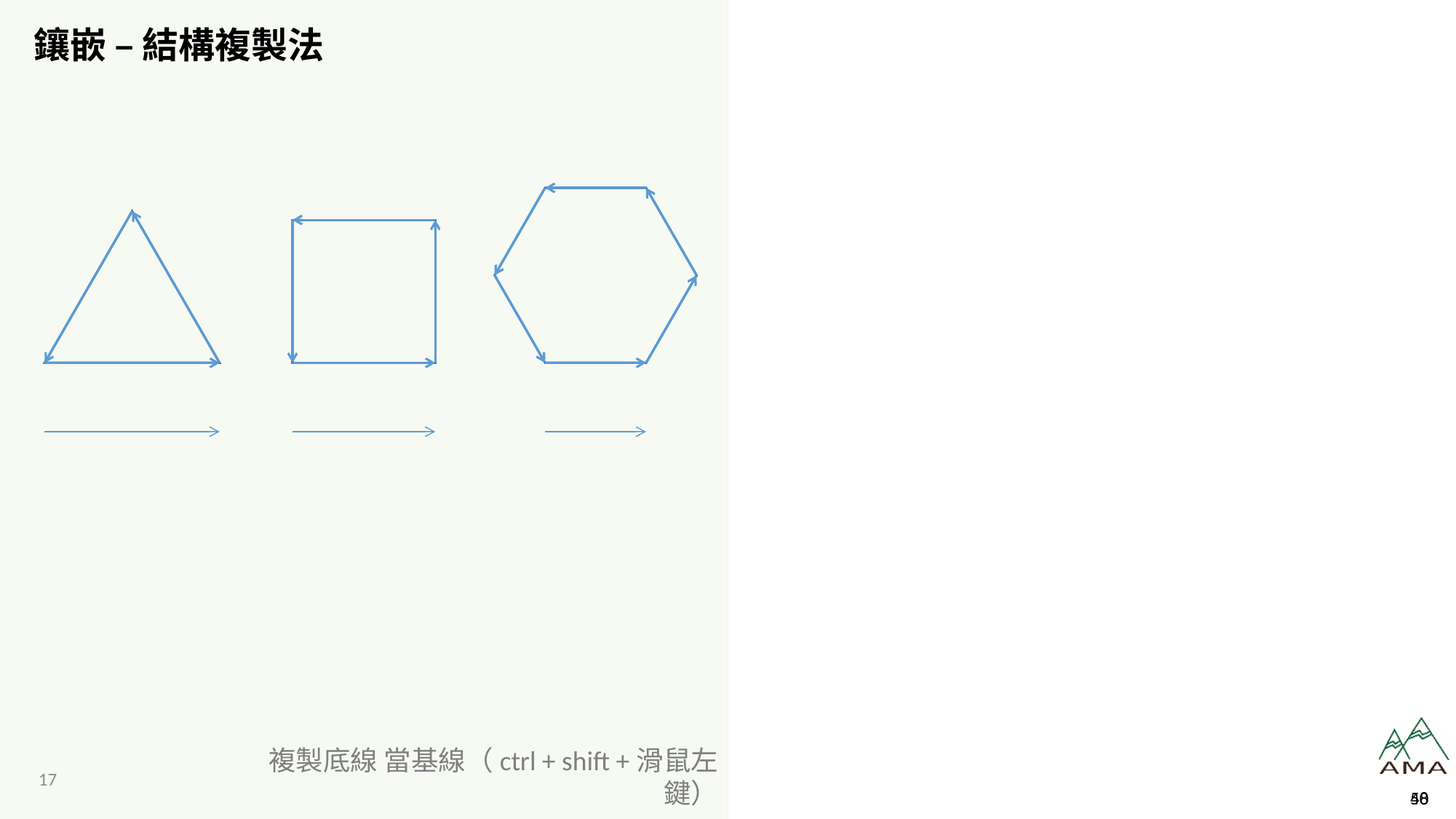

# 鑲嵌 – 結構複製法

複製底線 當基線（ctrl + shift +滑鼠左鍵）
48
50